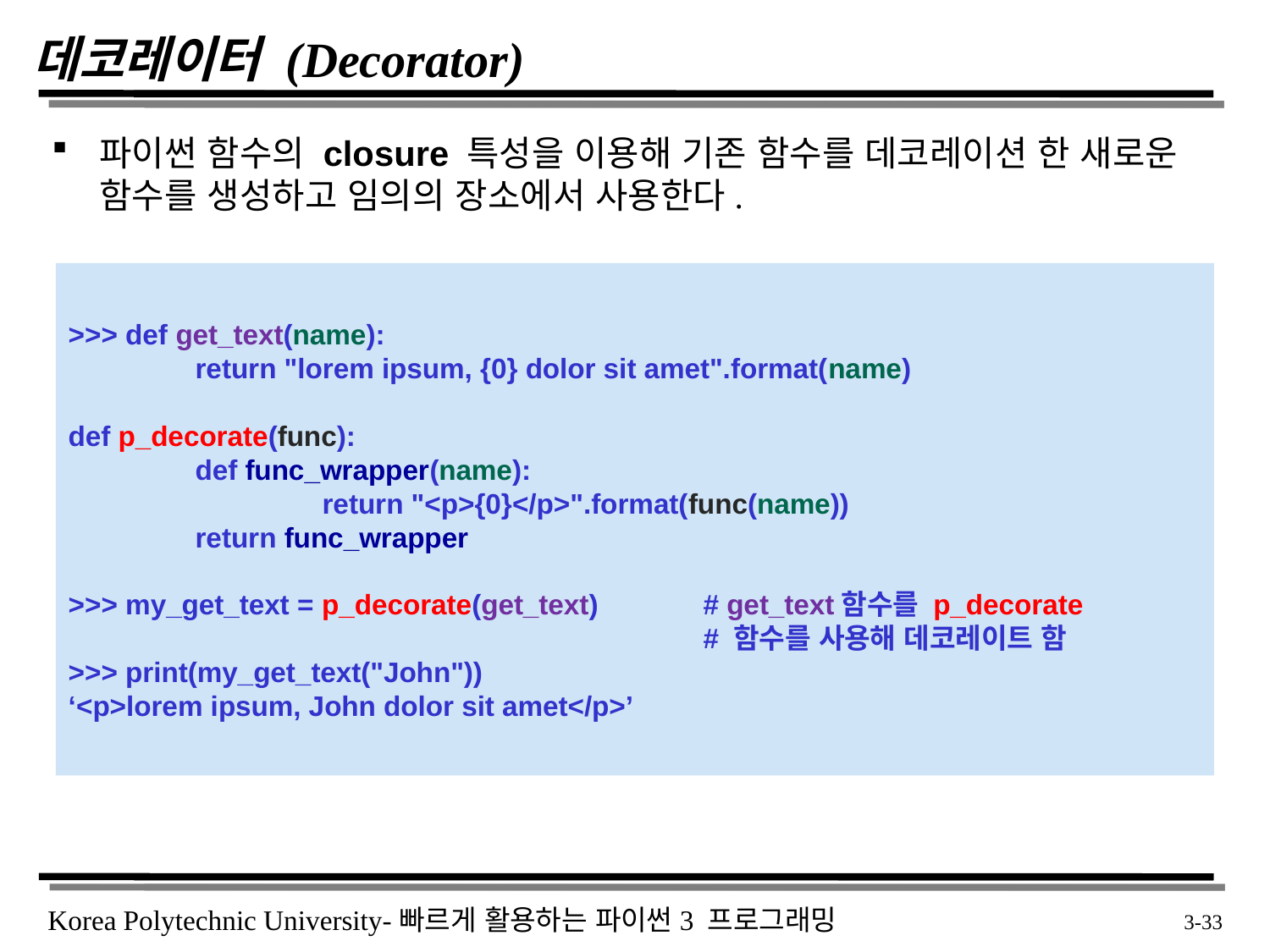

# 데코레이터 (Decorator)
파이썬 함수의 closure 특성을 이용해 기존 함수를 데코레이션 한 새로운 함수를 생성하고 임의의 장소에서 사용한다.
>>> def get_text(name):
 	return "lorem ipsum, {0} dolor sit amet".format(name)

def p_decorate(func):
	def func_wrapper(name):
		return "<p>{0}</p>".format(func(name))
	return func_wrapper

>>> my_get_text = p_decorate(get_text)	# get_text함수를 p_decorate
					# 함수를 사용해 데코레이트 함
>>> print(my_get_text("John"))
‘<p>lorem ipsum, John dolor sit amet</p>’
 3-33